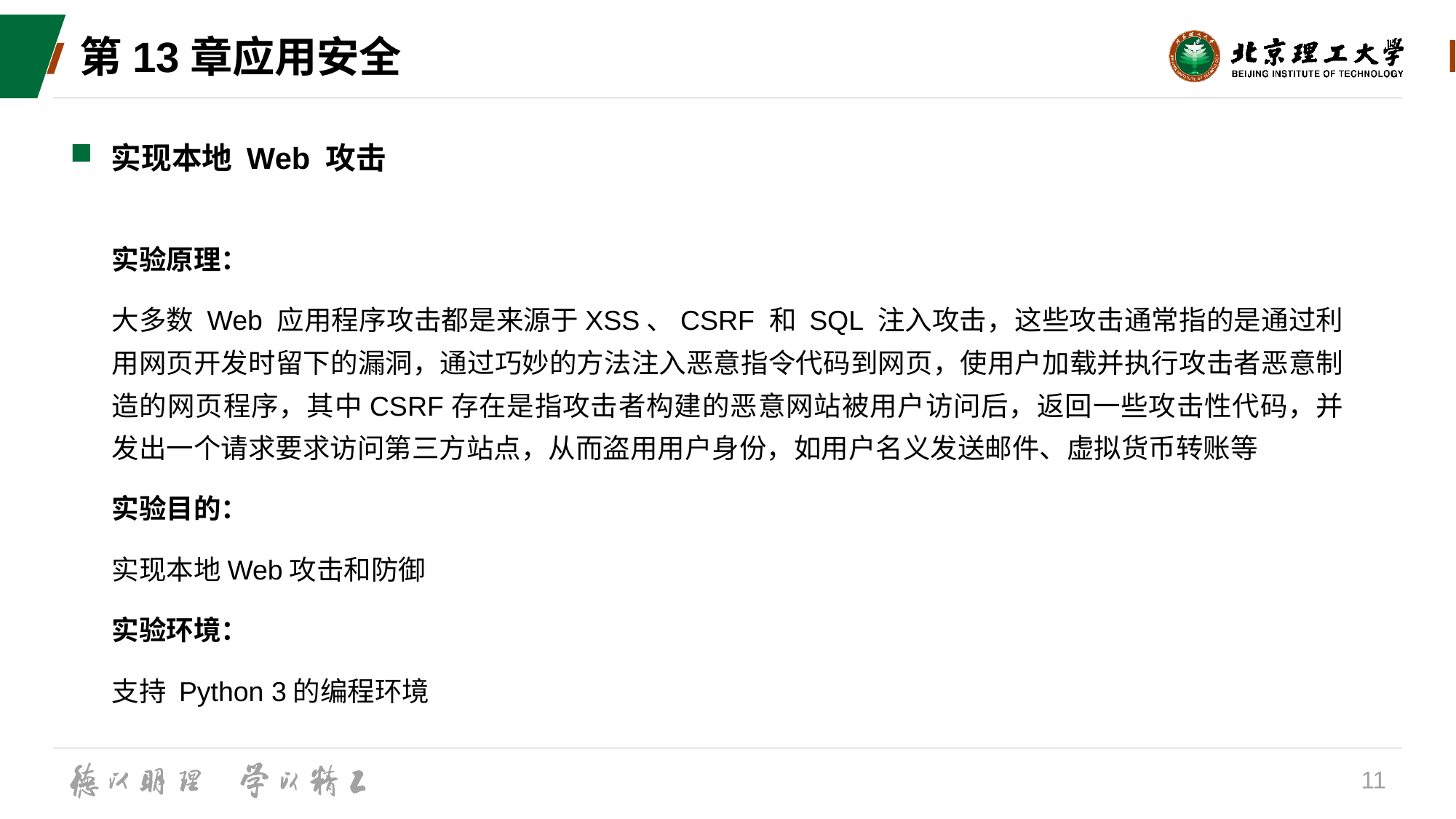

# 第13章应用安全
实现本地 Web 攻击
实验原理：
大多数 Web 应用程序攻击都是来源于XSS、CSRF 和 SQL 注入攻击，这些攻击通常指的是通过利用网页开发时留下的漏洞，通过巧妙的方法注入恶意指令代码到网页，使用户加载并执行攻击者恶意制造的网页程序，其中CSRF存在是指攻击者构建的恶意网站被用户访问后，返回一些攻击性代码，并发出一个请求要求访问第三方站点，从而盗用用户身份，如用户名义发送邮件、虚拟货币转账等
实验目的：
实现本地Web攻击和防御
实验环境：
支持 Python 3的编程环境